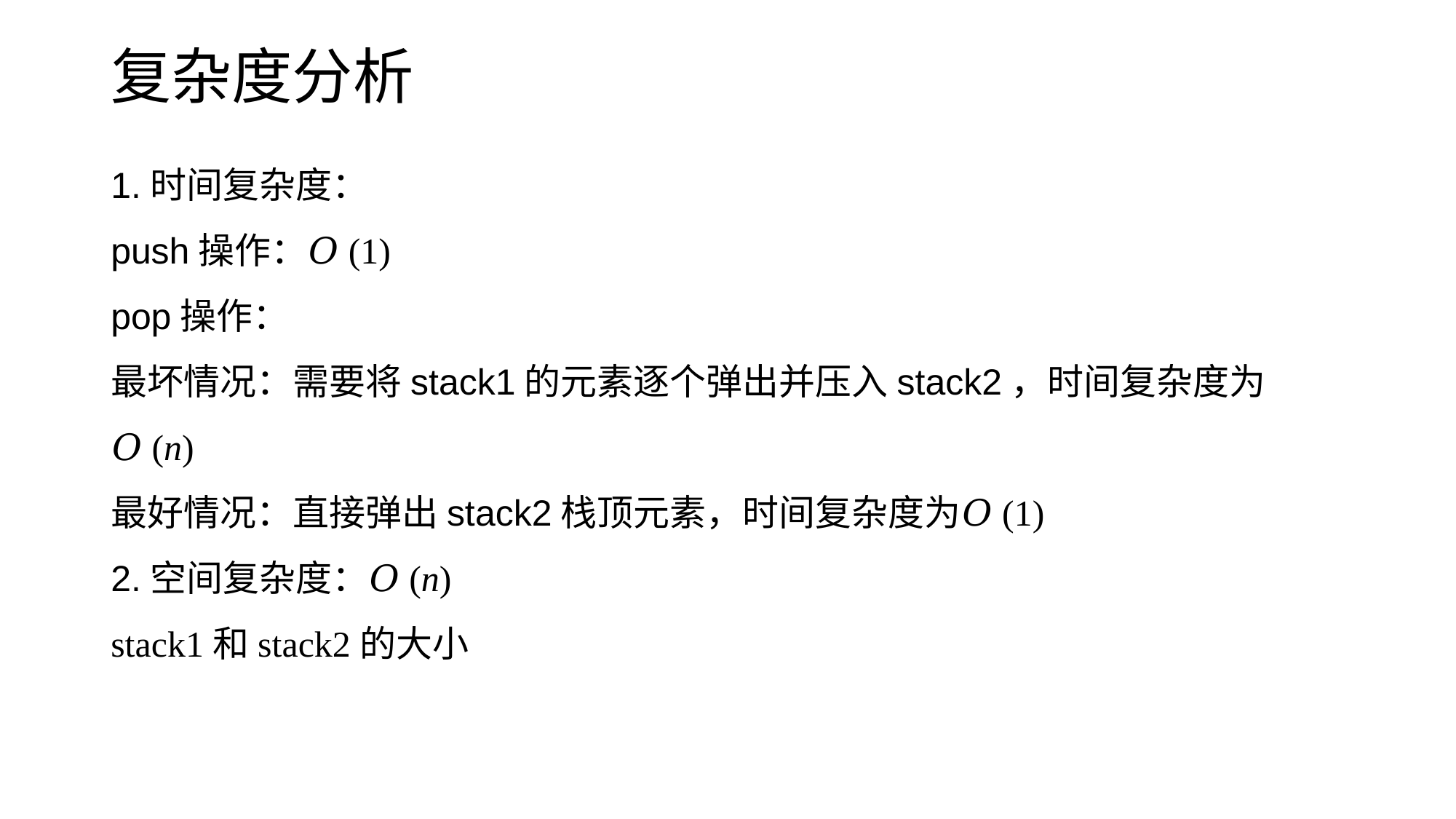

# 复杂度分析
1.时间复杂度：
push操作：𝑂(1)
pop操作：
最坏情况：需要将stack1的元素逐个弹出并压入stack2，时间复杂度为𝑂(n)
最好情况：直接弹出stack2栈顶元素，时间复杂度为𝑂(1)
2.空间复杂度：𝑂(n)
stack1和stack2的大小